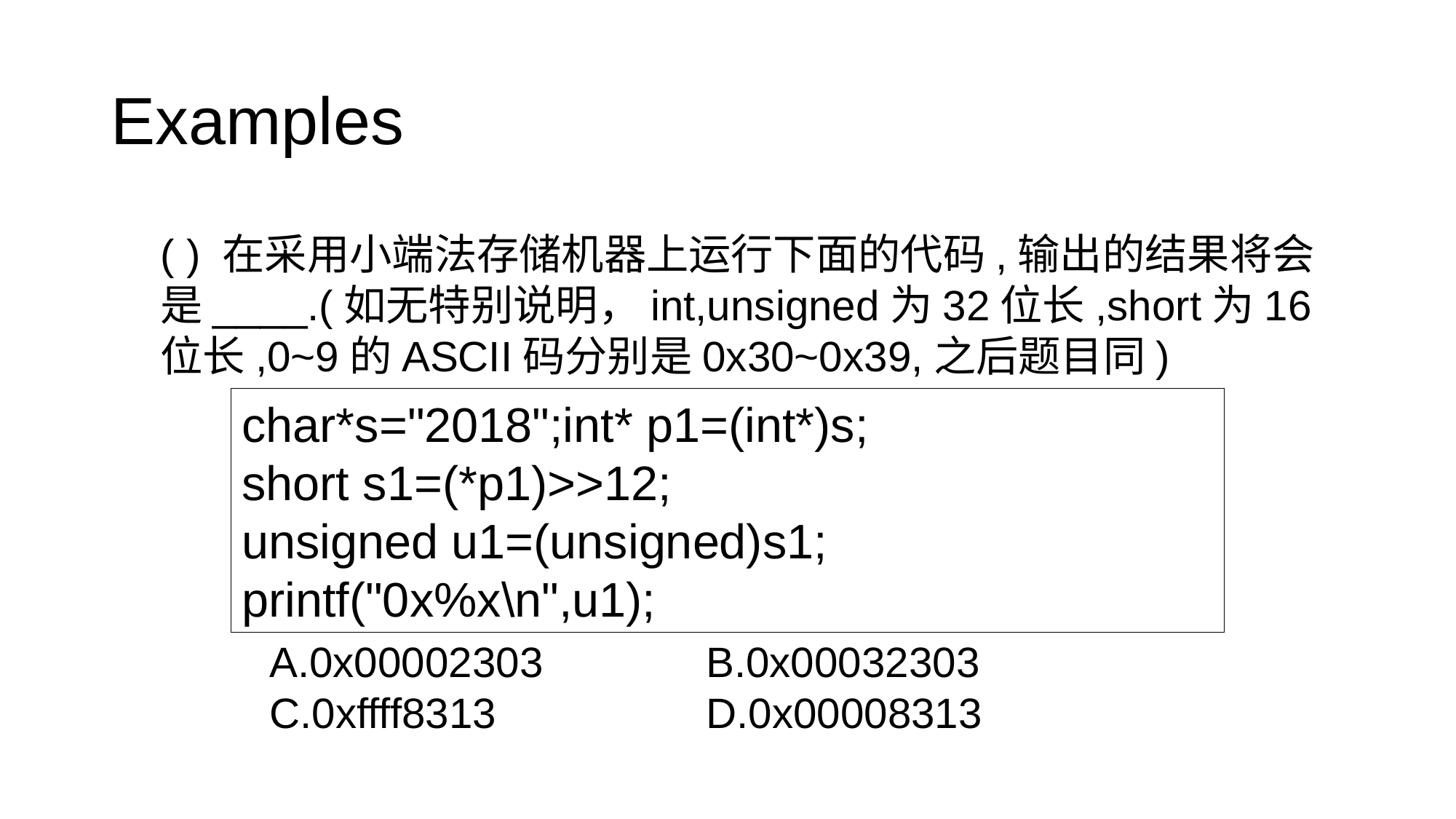

# Examples
( ) 在采用小端法存储机器上运行下面的代码,输出的结果将会是____.(如无特别说明，int,unsigned为32位长,short为16位长,0~9的ASCII码分别是0x30~0x39,之后题目同)

	A.0x00002303		B.0x00032303
	C.0xffff8313		D.0x00008313
char*s="2018";int* p1=(int*)s;
short s1=(*p1)>>12;
unsigned u1=(unsigned)s1;
printf("0x%x\n",u1);